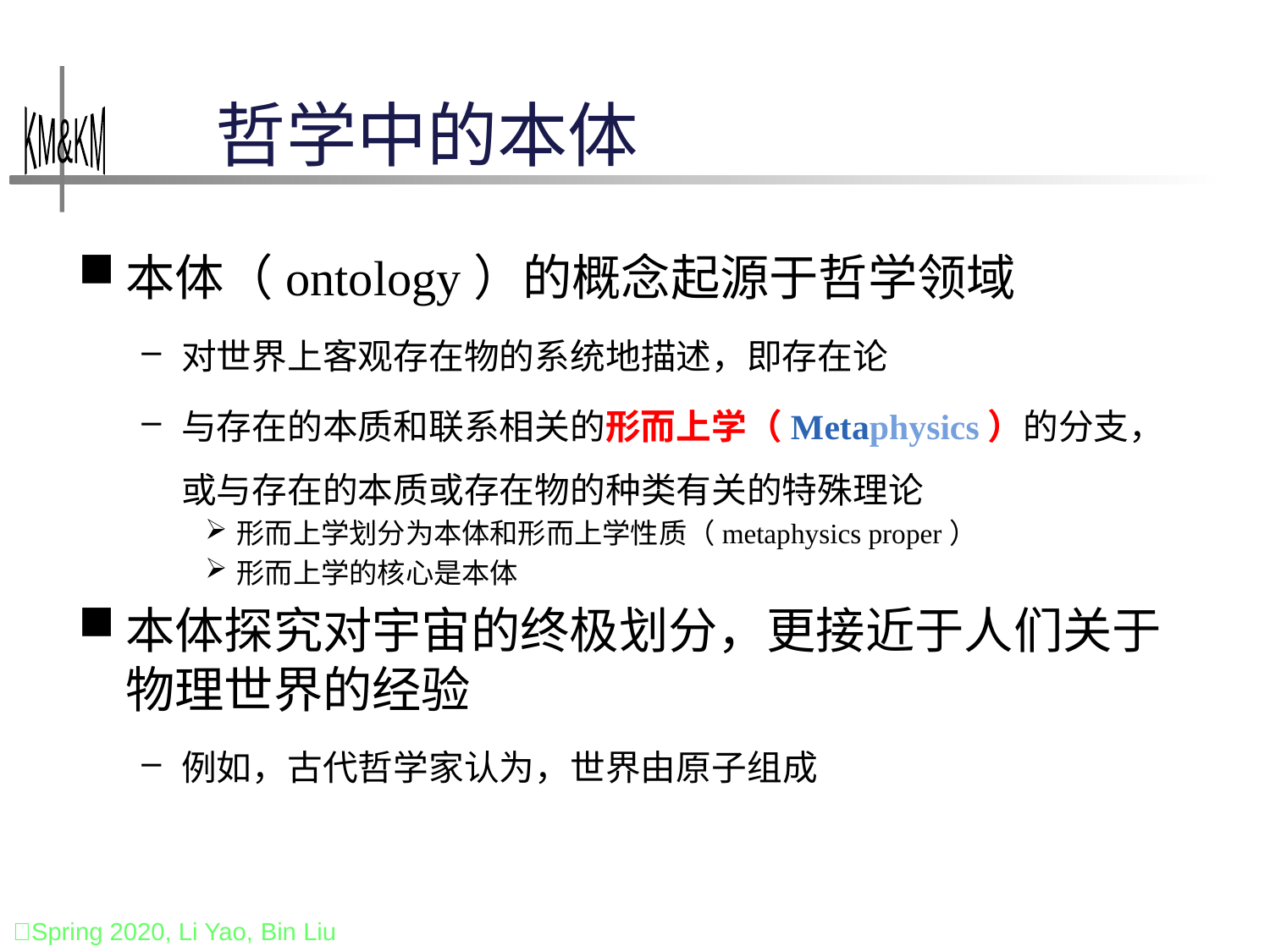

# 哲学中的本体
本体（ontology）的概念起源于哲学领域
对世界上客观存在物的系统地描述，即存在论
与存在的本质和联系相关的形而上学（Metaphysics）的分支，或与存在的本质或存在物的种类有关的特殊理论
形而上学划分为本体和形而上学性质（metaphysics proper）
形而上学的核心是本体
本体探究对宇宙的终极划分，更接近于人们关于物理世界的经验
例如，古代哲学家认为，世界由原子组成